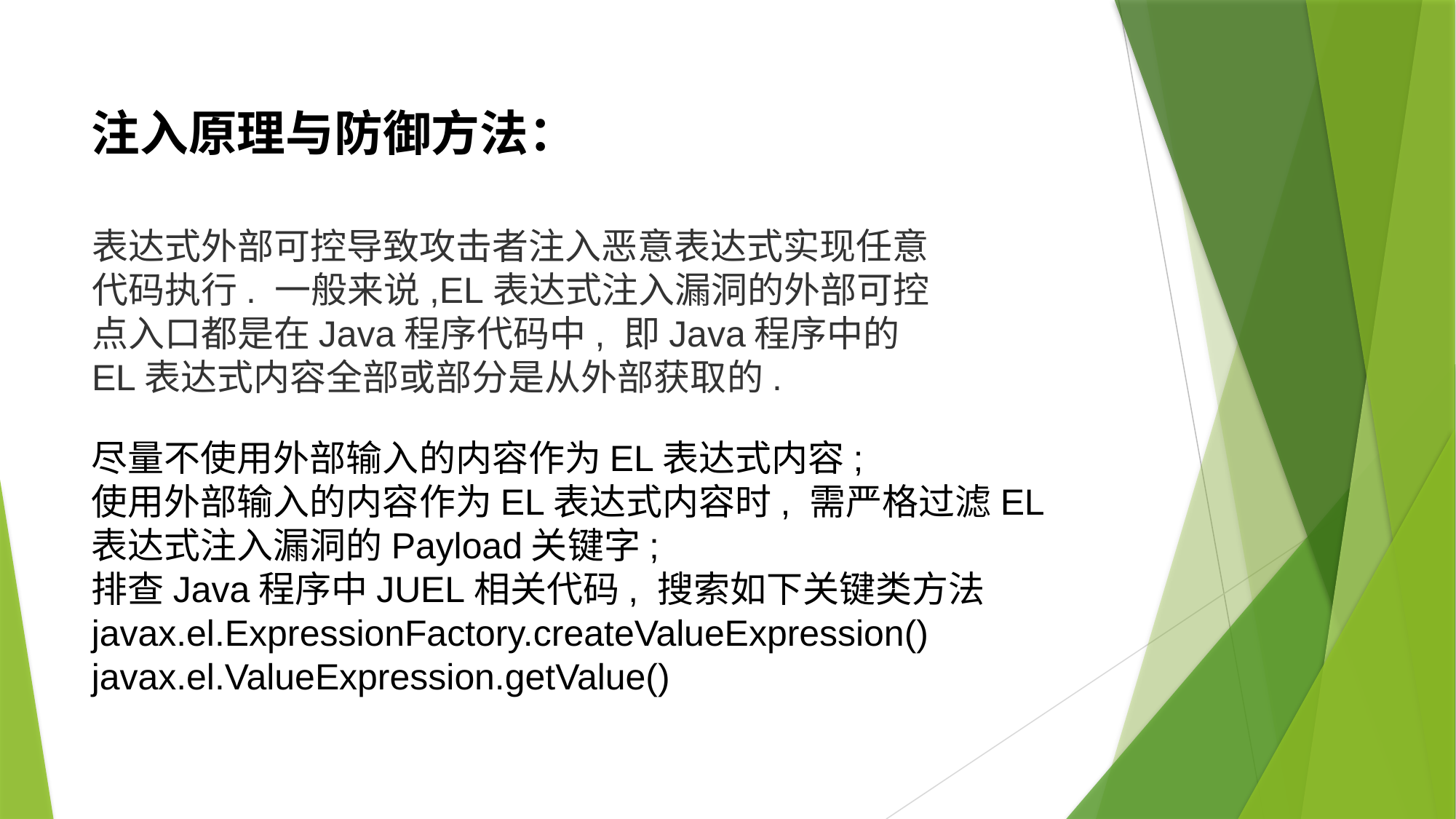

注入原理与防御方法：
表达式外部可控导致攻击者注入恶意表达式实现任意代码执行. 一般来说,EL表达式注入漏洞的外部可控点入口都是在Java程序代码中, 即Java程序中的EL表达式内容全部或部分是从外部获取的.
尽量不使用外部输入的内容作为EL表达式内容;
使用外部输入的内容作为EL表达式内容时, 需严格过滤EL表达式注入漏洞的Payload关键字;
排查Java程序中JUEL相关代码, 搜索如下关键类方法
javax.el.ExpressionFactory.createValueExpression()
javax.el.ValueExpression.getValue()